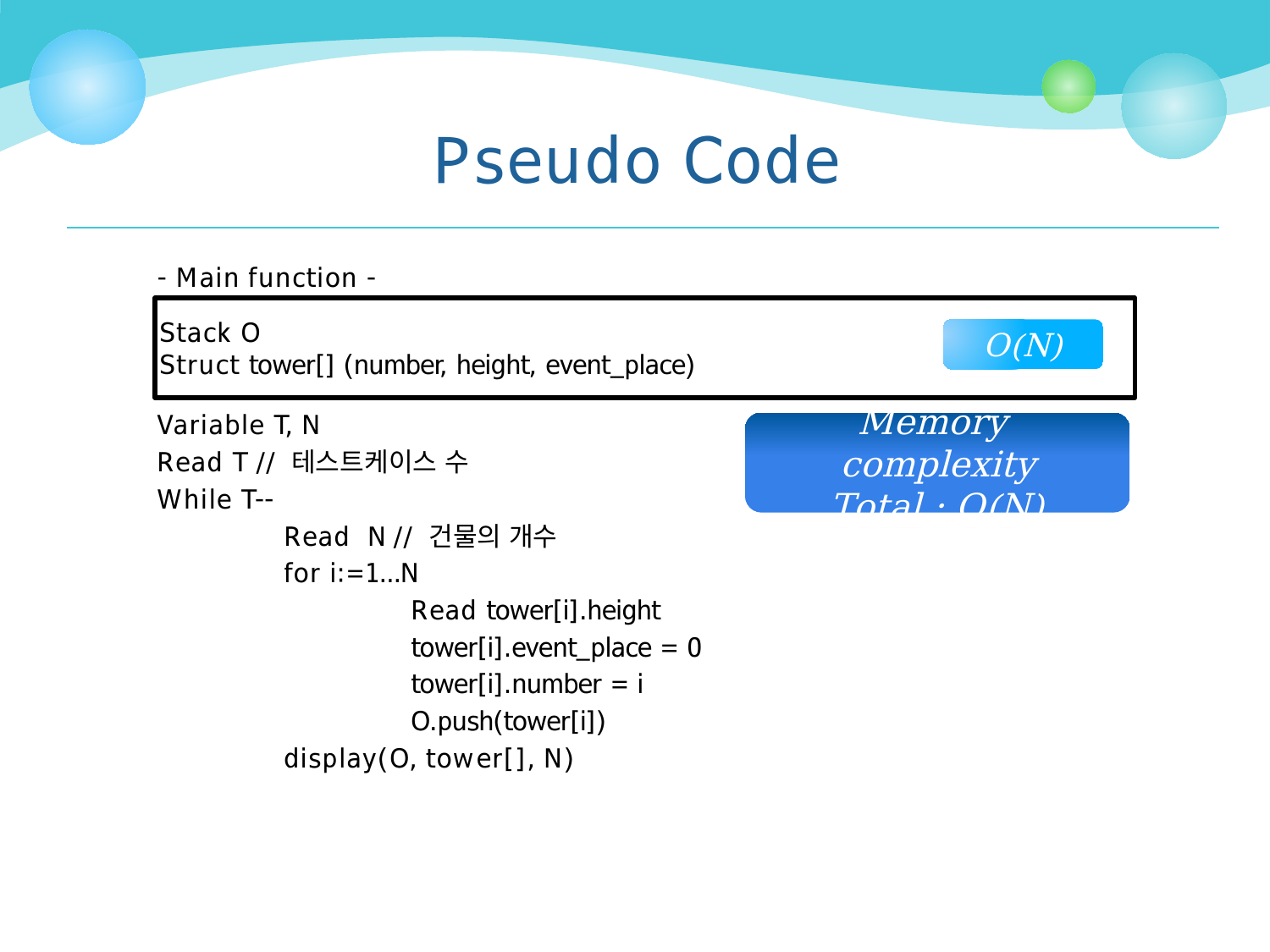

# Pseudo Code
- Main function -

Variable T, N
Read T // 테스트케이스 수
While T--
	Read  N // 건물의 개수
	for i:=1…N
		Read tower[i].height
		tower[i].event_place = 0
		tower[i].number = i
		O.push(tower[i])
	display(O, tower[], N)

Stack O
Struct tower[] (number, height, event_place)
O(N)
Memory  complexity
Total : O(N)